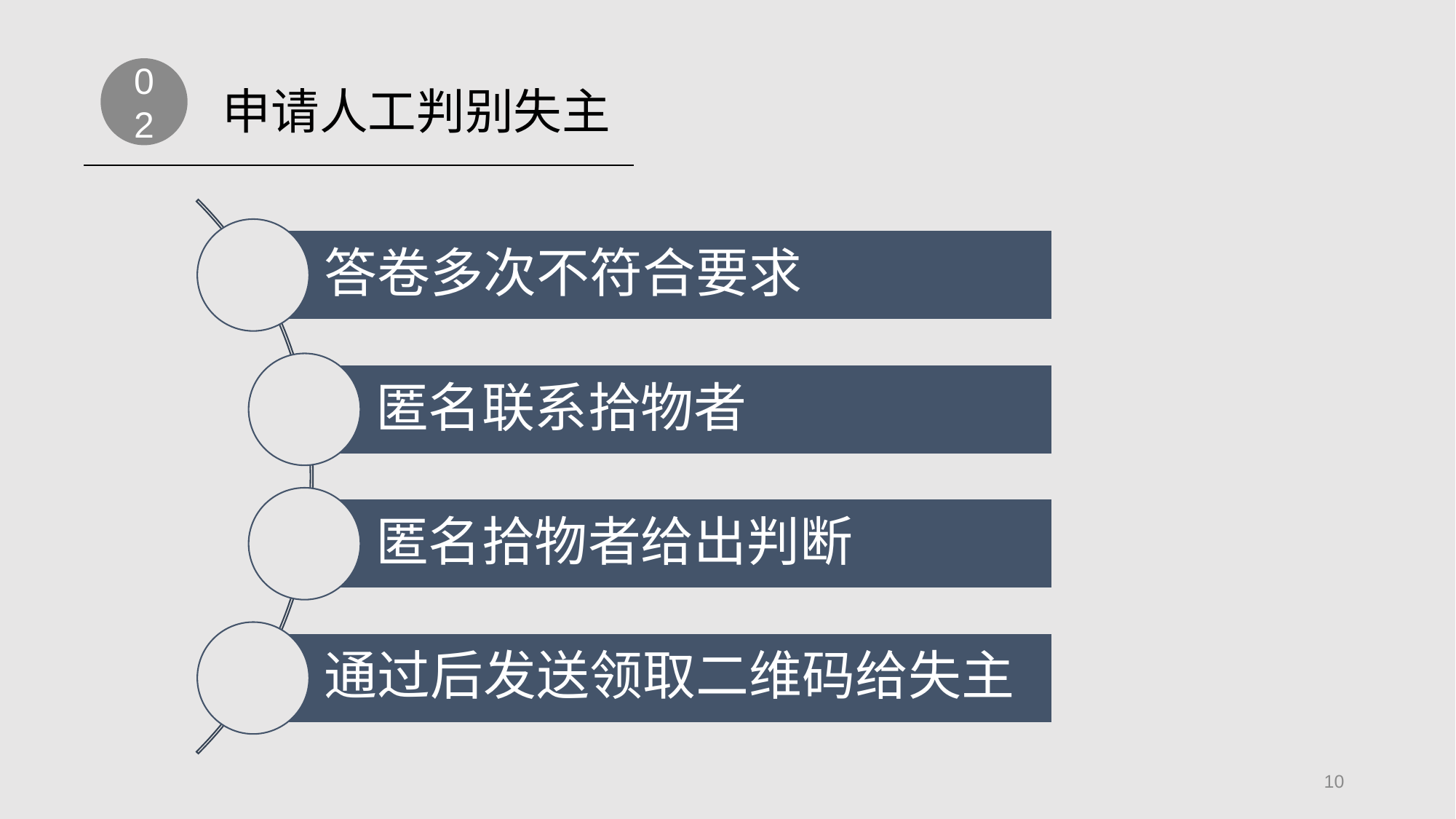

02
申请人工判别失主
答卷多次不符合要求
匿名联系拾物者
匿名拾物者给出判断
通过后发送领取二维码给失主
10